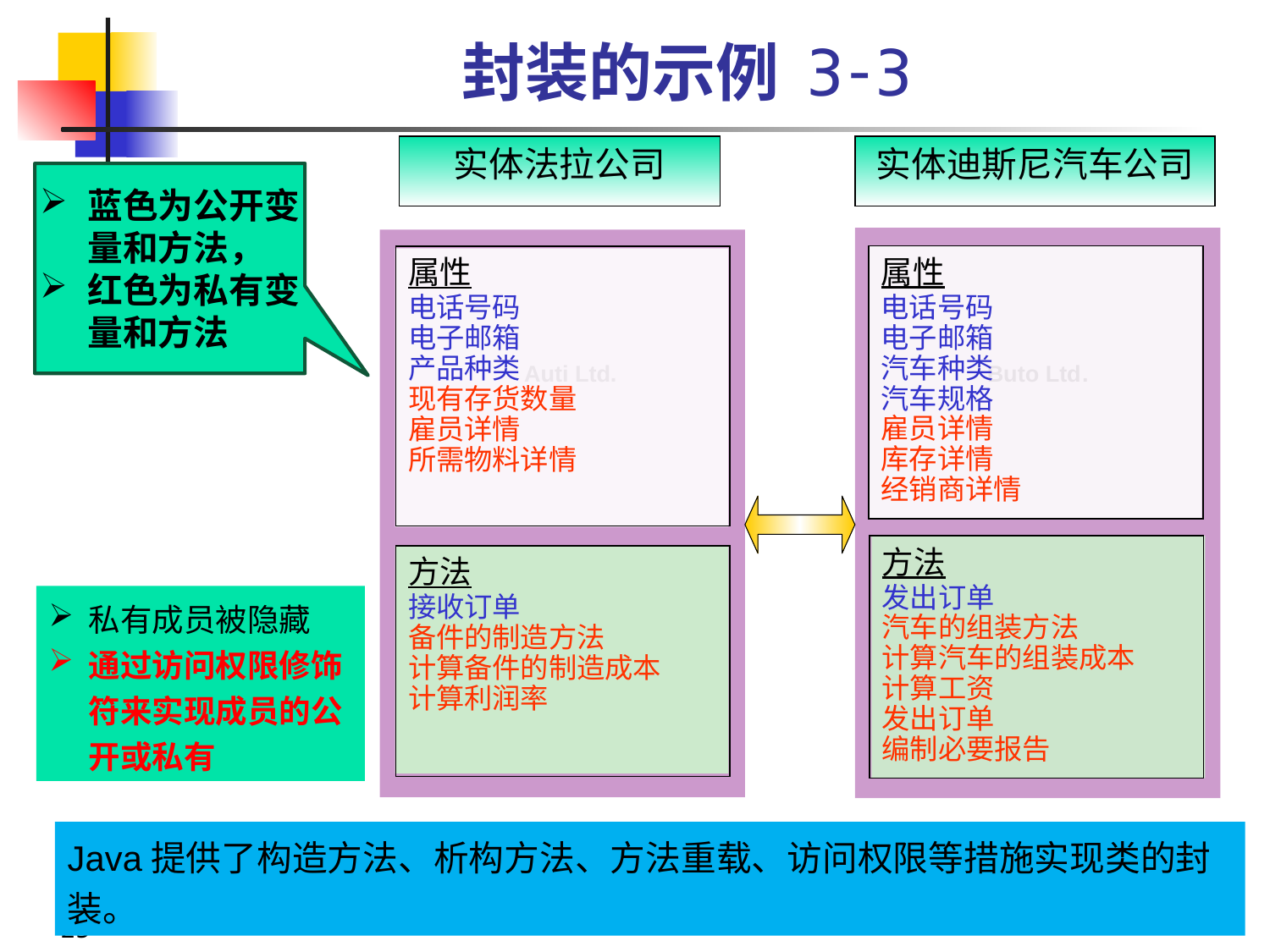

封装的示例 3-3
实体法拉公司
实体迪斯尼汽车公司
蓝色为公开变量和方法，
红色为私有变量和方法

属性
电话号码
电子邮箱
汽车种类
汽车规格
雇员详情
库存详情
经销商详情

属性
电话号码
电子邮箱
产品种类
现有存货数量
雇员详情
所需物料详情

Auti Ltd
.
Buto Ltd
.

方法
发出订单
汽车的组装方法
计算汽车的组装成本
计算工资
发出订单
编制必要报告

方法
接收订单
备件的制造方法
计算备件的制造成本
计算利润率

私有成员被隐藏
通过访问权限修饰符来实现成员的公开或私有
Java提供了构造方法、析构方法、方法重载、访问权限等措施实现类的封装。
23